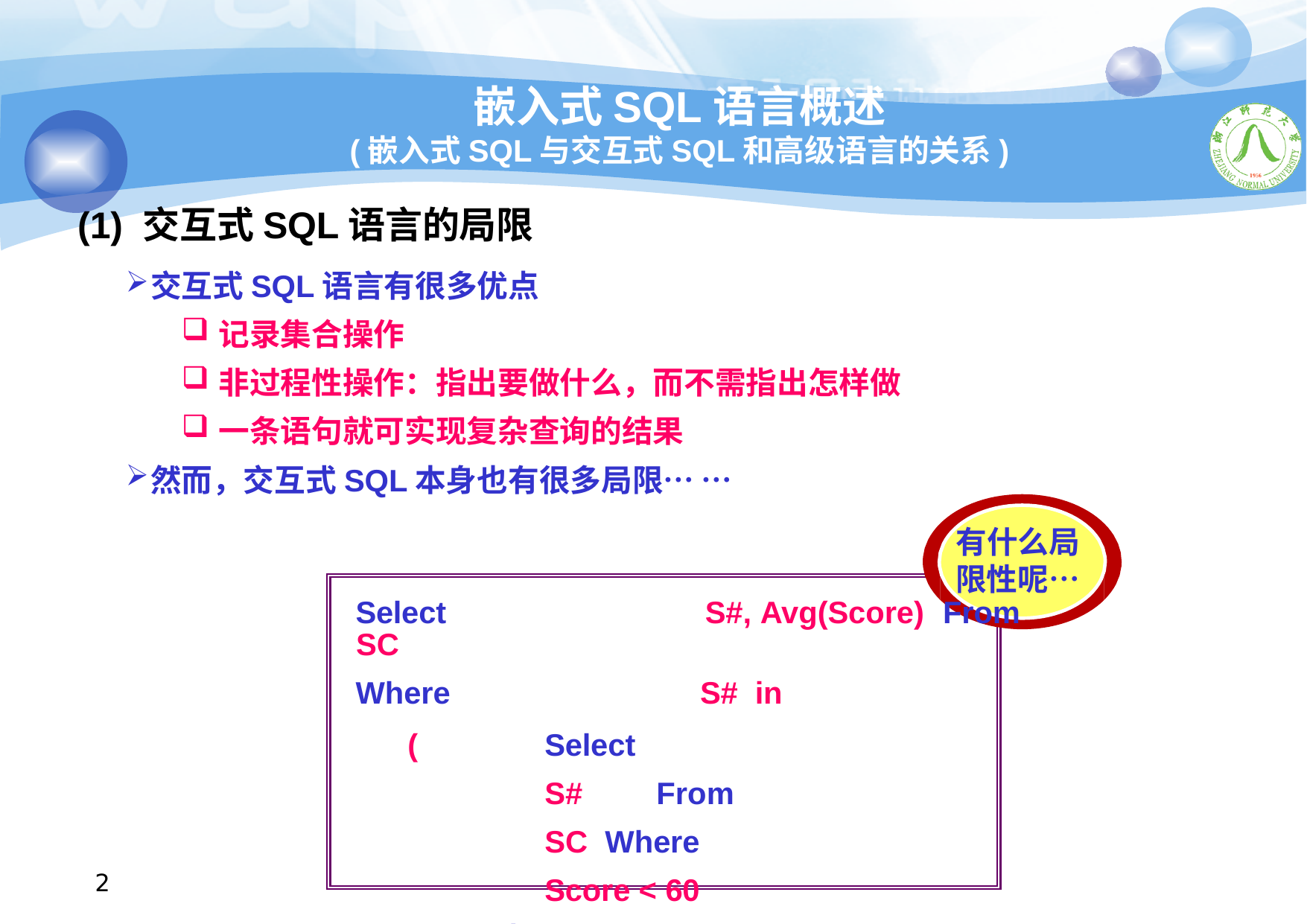

# 嵌入式SQL语言概述 (嵌入式SQL与交互式SQL和高级语言的关系)
(1) 交互式SQL语言的局限
交互式SQL语言有很多优点
记录集合操作
非过程性操作：指出要做什么，而不需指出怎样做
一条语句就可实现复杂查询的结果
然而，交互式SQL本身也有很多局限… …
有什么局 限性呢…
Select	S#, Avg(Score)	From	SC
Where	S#	in
(		Select		S#	From	SC  Where	Score < 60
Group by	S#	Having	Count(*)>2 )
Group by S#	;

2